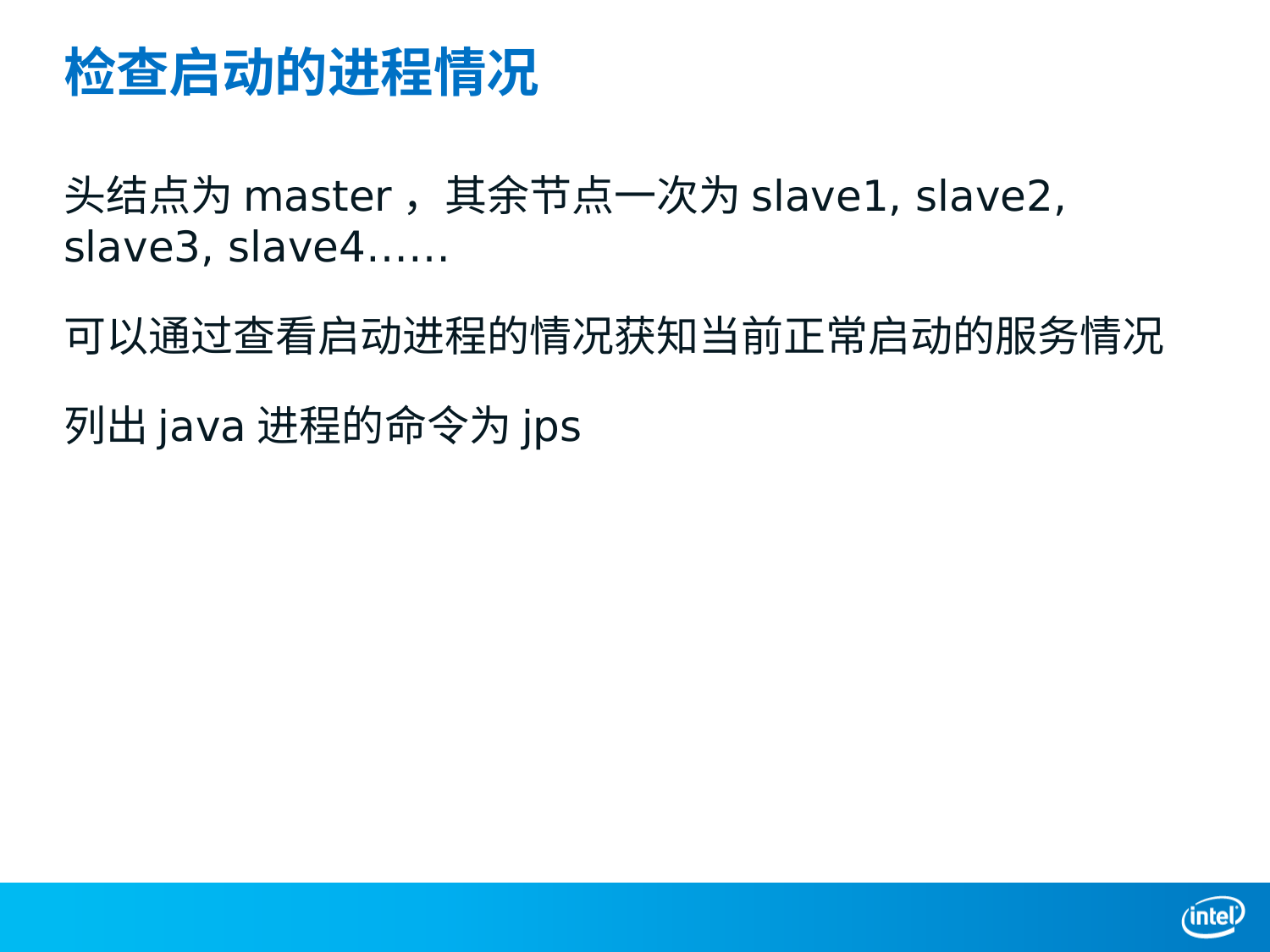

# 检查启动的进程情况
头结点为master，其余节点一次为slave1, slave2, slave3, slave4……
可以通过查看启动进程的情况获知当前正常启动的服务情况
列出java进程的命令为jps